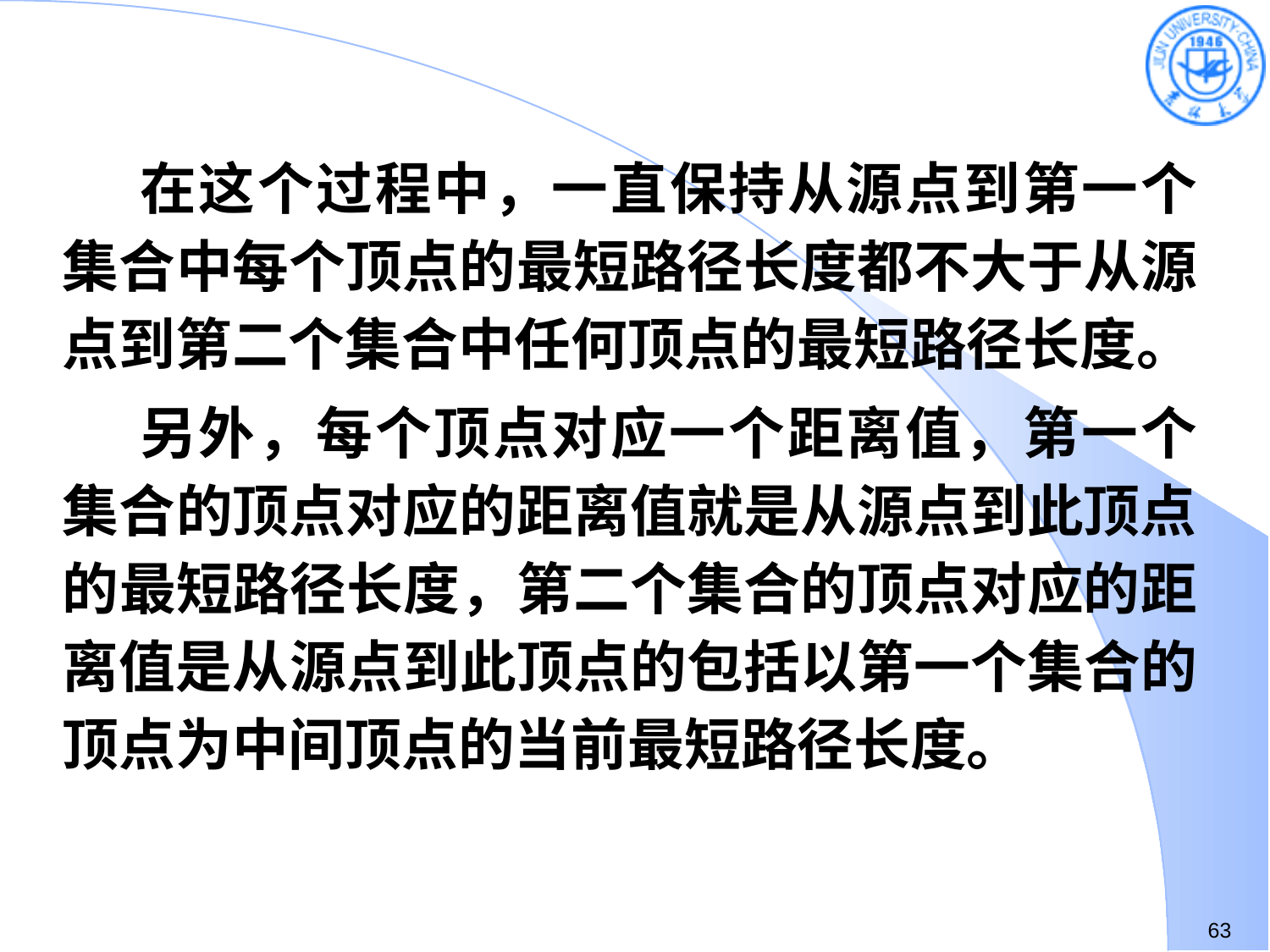

在这个过程中，一直保持从源点到第一个集合中每个顶点的最短路径长度都不大于从源点到第二个集合中任何顶点的最短路径长度。
    另外，每个顶点对应一个距离值，第一个集合的顶点对应的距离值就是从源点到此顶点的最短路径长度，第二个集合的顶点对应的距离值是从源点到此顶点的包括以第一个集合的顶点为中间顶点的当前最短路径长度。